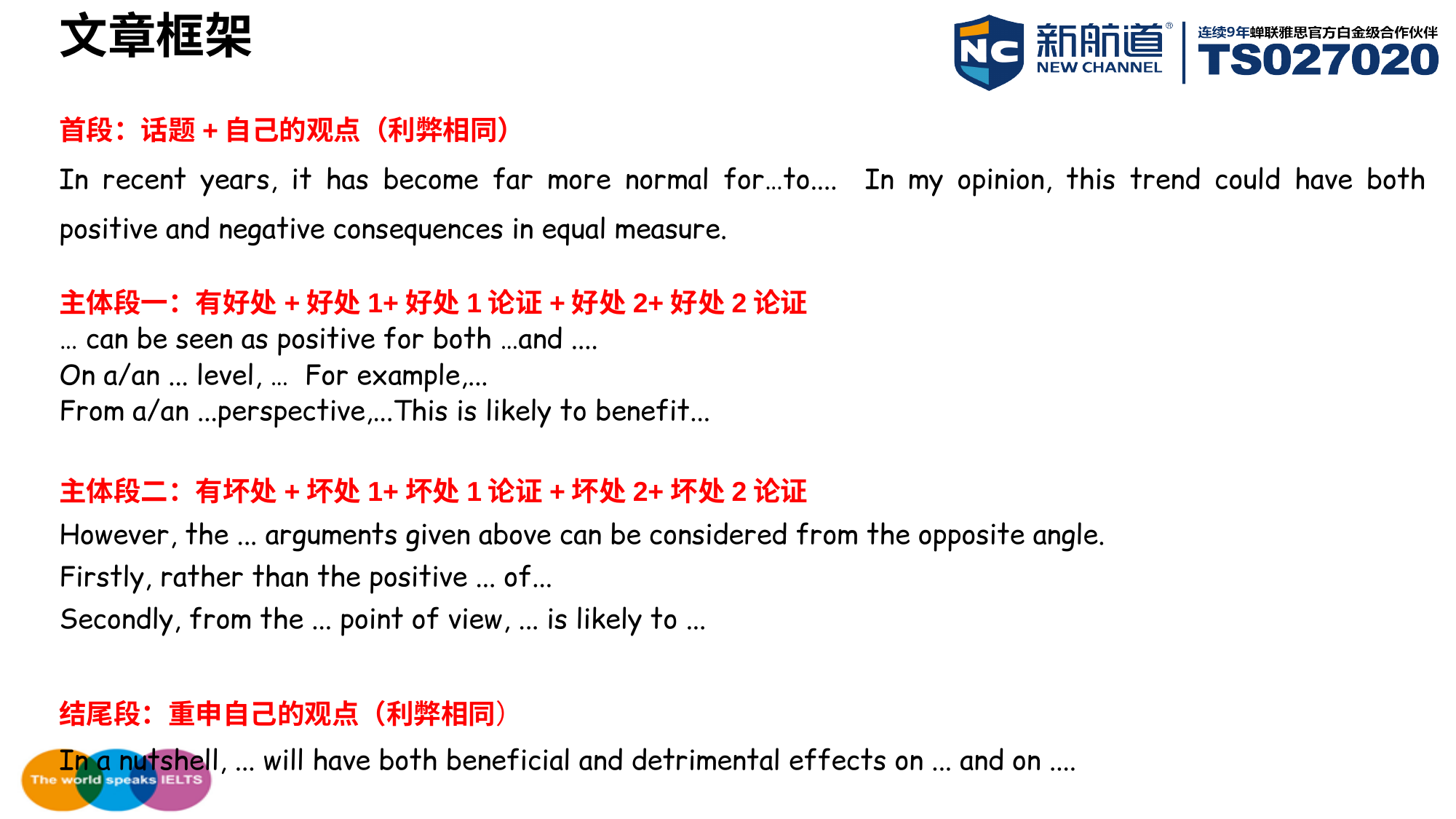

文章框架

首段：话题+自己的观点（利弊相同）
In recent years, it has become far more normal for…to....  In my opinion, this trend could have both positive and negative consequences in equal measure.

主体段一：有好处+好处1+好处1论证+好处2+好处2论证
… can be seen as positive for both …and ....
On a/an ... level, …  For example,...
From a/an ...perspective,...This is likely to benefit...

主体段二：有坏处+坏处1+坏处1论证+坏处2+坏处2论证
However, the ... arguments given above can be considered from the opposite angle.
Firstly, rather than the positive ... of...
Secondly, from the ... point of view, ... is likely to ...

结尾段：重申自己的观点（利弊相同）
In a nutshell, ... will have both beneficial and detrimental effects on ... and on ....